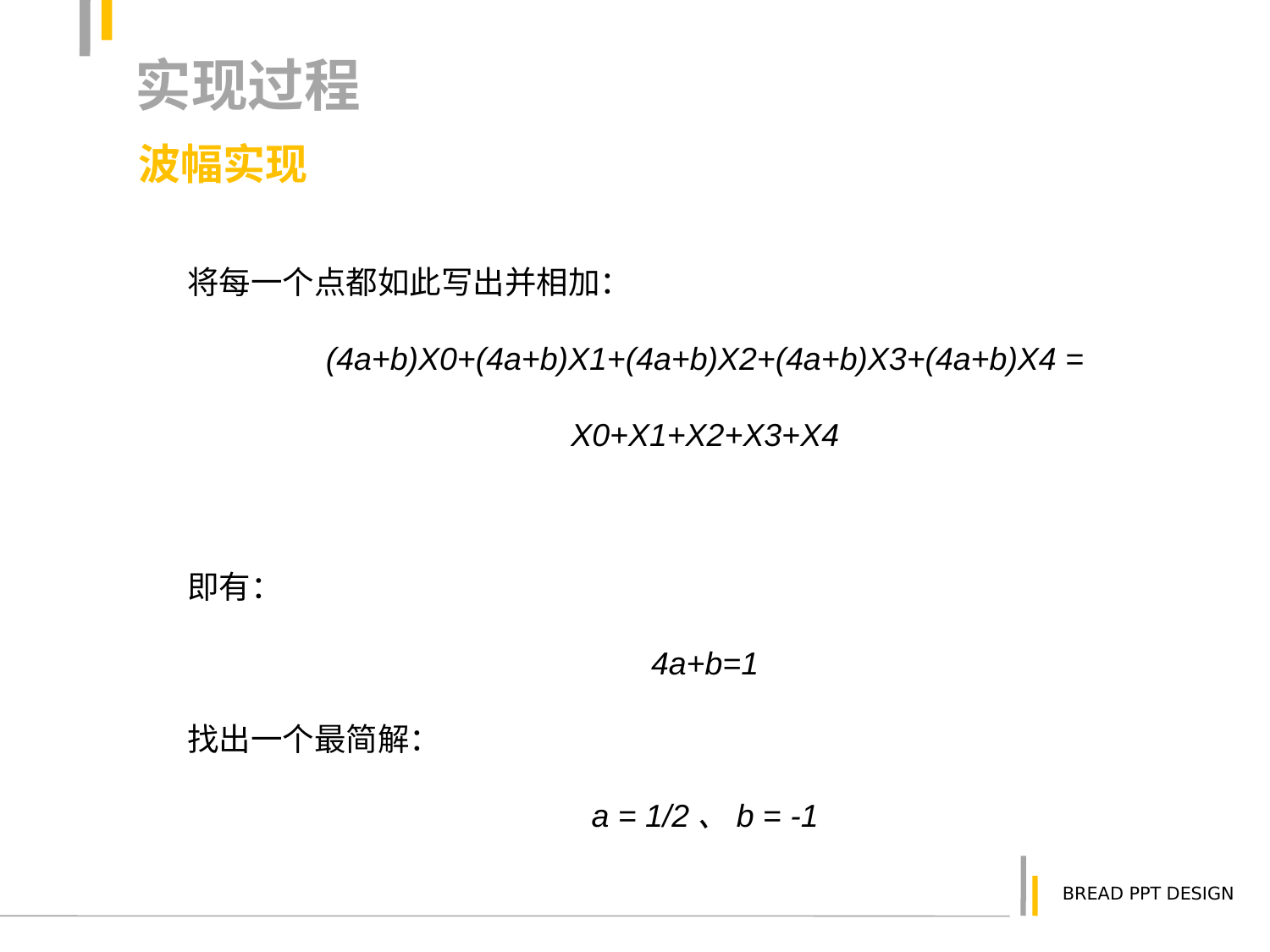

实现过程
波幅实现
将每一个点都如此写出并相加：
(4a+b)X0+(4a+b)X1+(4a+b)X2+(4a+b)X3+(4a+b)X4 = X0+X1+X2+X3+X4

即有：
4a+b=1
找出一个最简解：
a = 1/2、b = -1